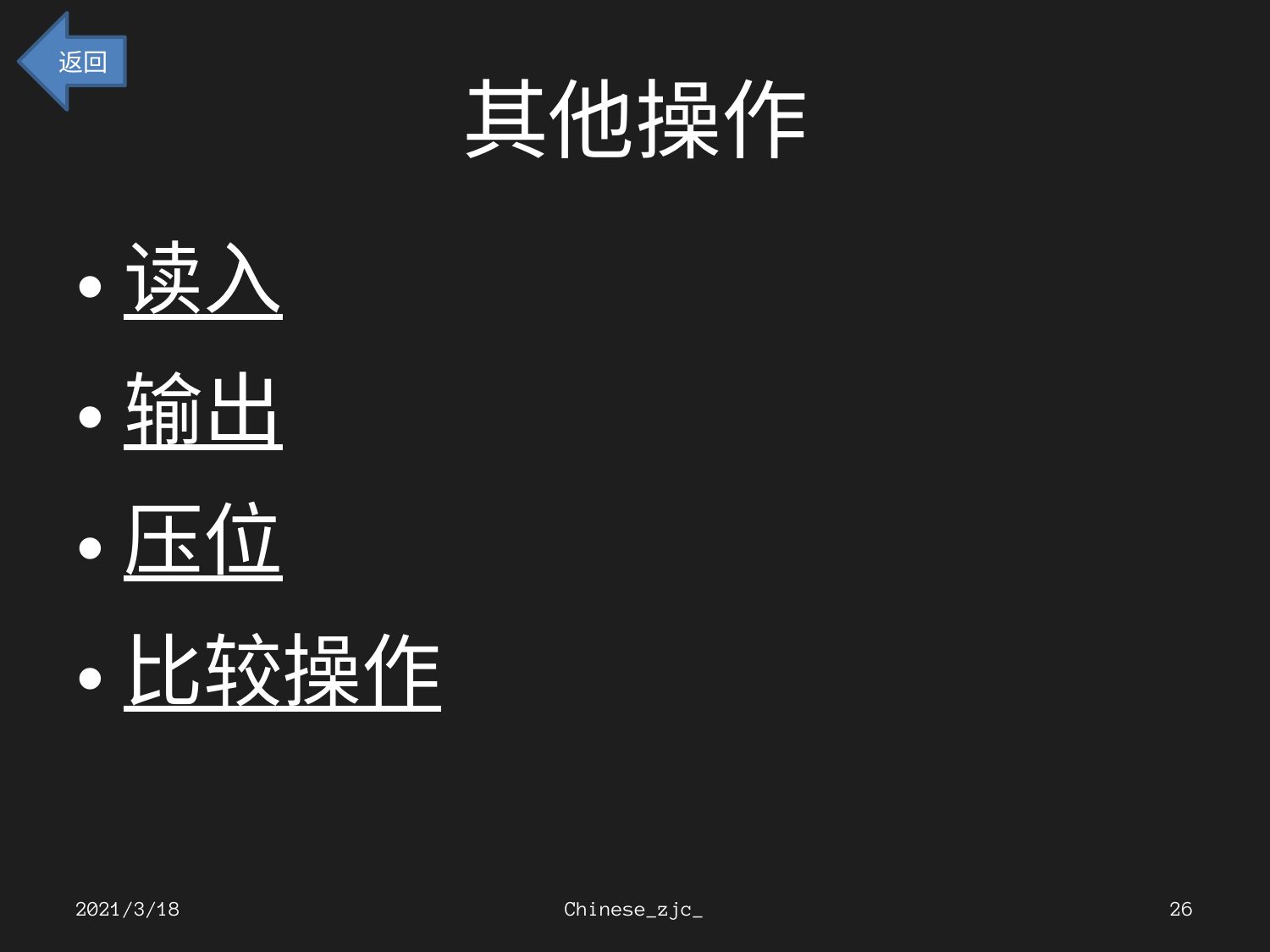

返回
# 其他操作
读入
输出
压位
比较操作
2021/3/18
Chinese_zjc_
26